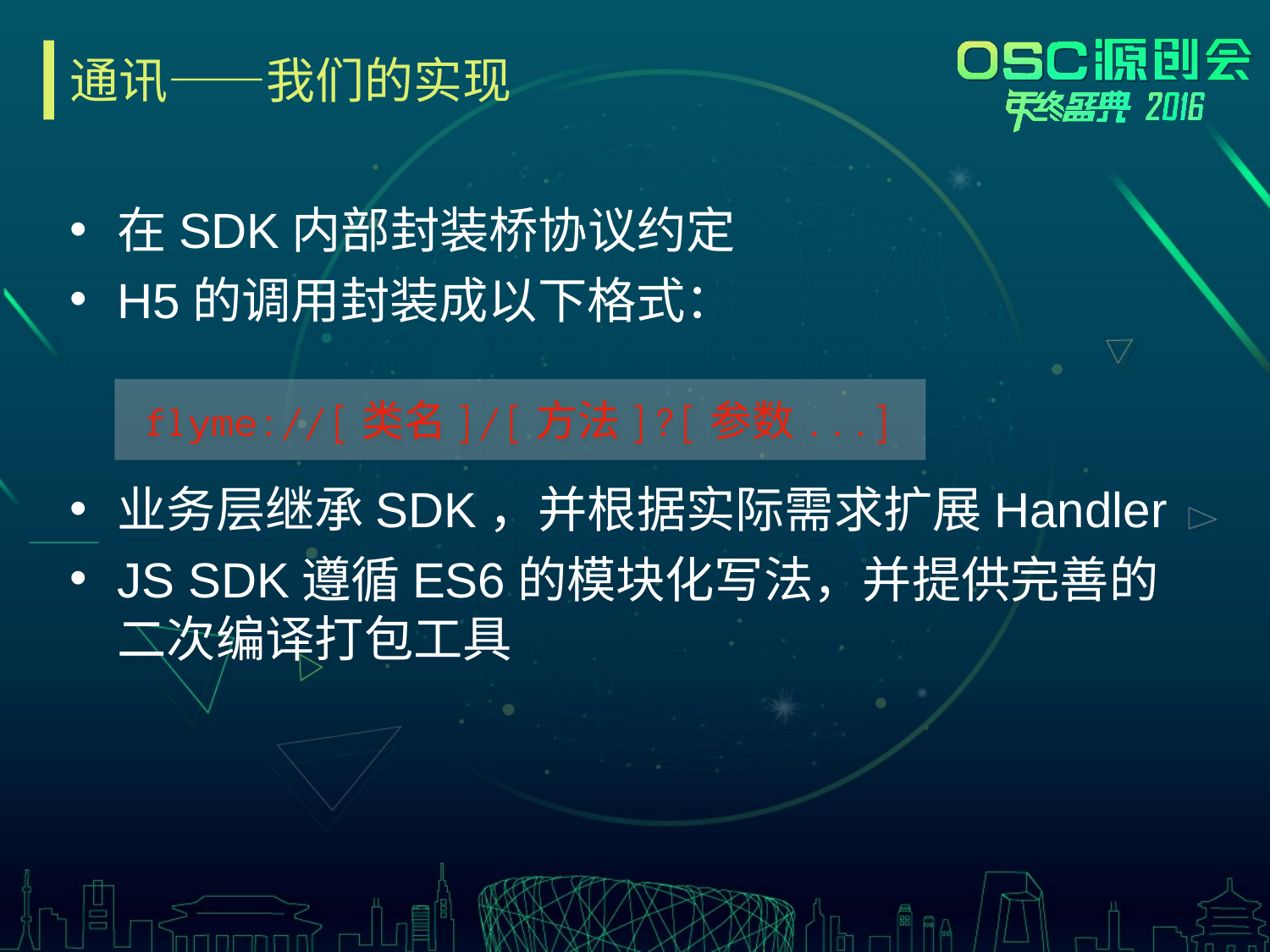

# 通讯——我们的实现
在SDK内部封装桥协议约定
H5的调用封装成以下格式：

业务层继承SDK，并根据实际需求扩展Handler
JS SDK遵循ES6的模块化写法，并提供完善的二次编译打包工具
 flyme://[类名]/[方法]?[参数...]